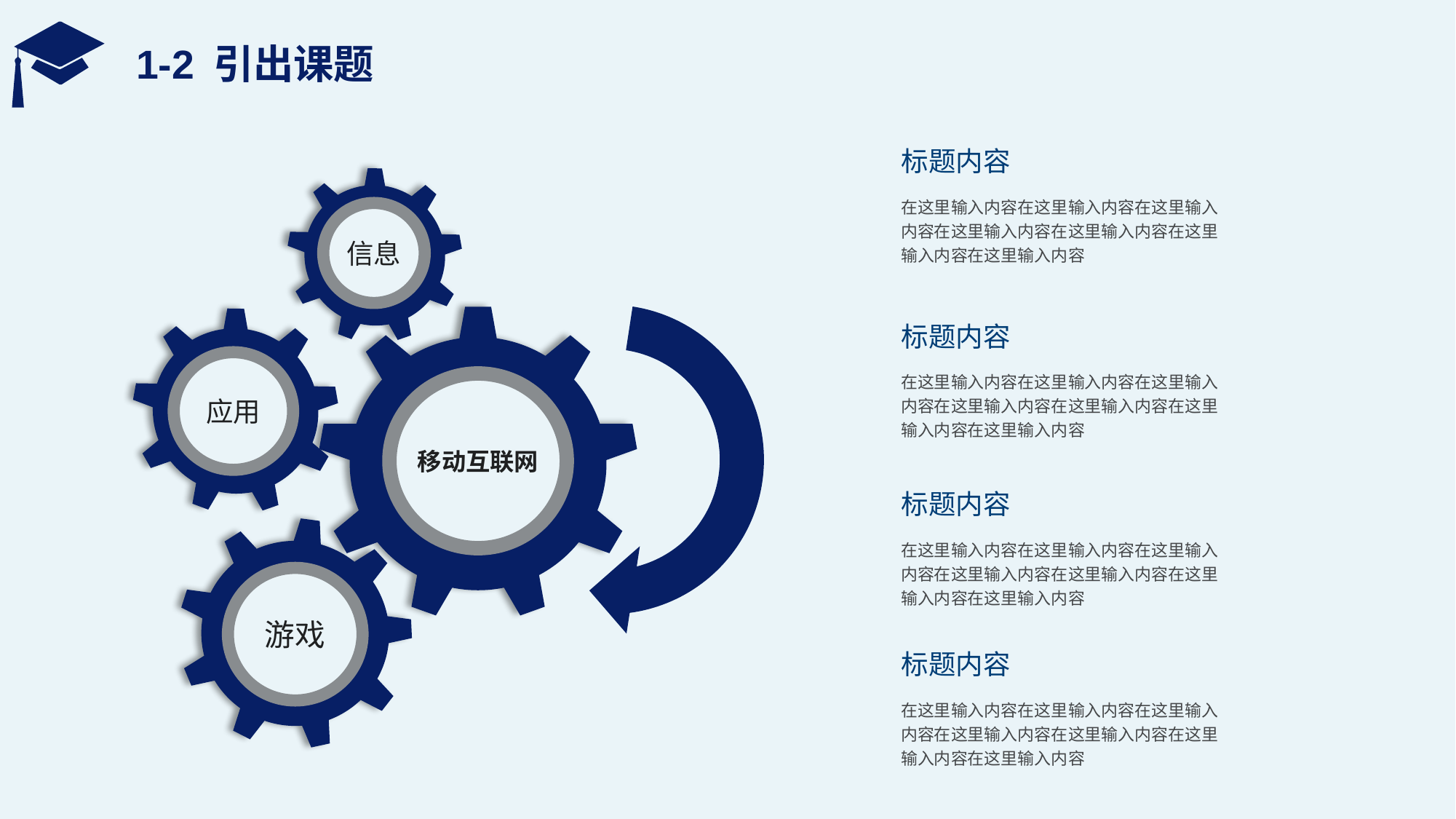

# 1-2 引出课题
标题内容

在这里输入内容在这里输入内容在这里输入内容在这里输入内容在这里输入内容在这里输入内容在这里输入内容
信息

标题内容
应用
在这里输入内容在这里输入内容在这里输入内容在这里输入内容在这里输入内容在这里输入内容在这里输入内容
移动互联网
标题内容

在这里输入内容在这里输入内容在这里输入内容在这里输入内容在这里输入内容在这里输入内容在这里输入内容
游戏
标题内容
在这里输入内容在这里输入内容在这里输入内容在这里输入内容在这里输入内容在这里输入内容在这里输入内容